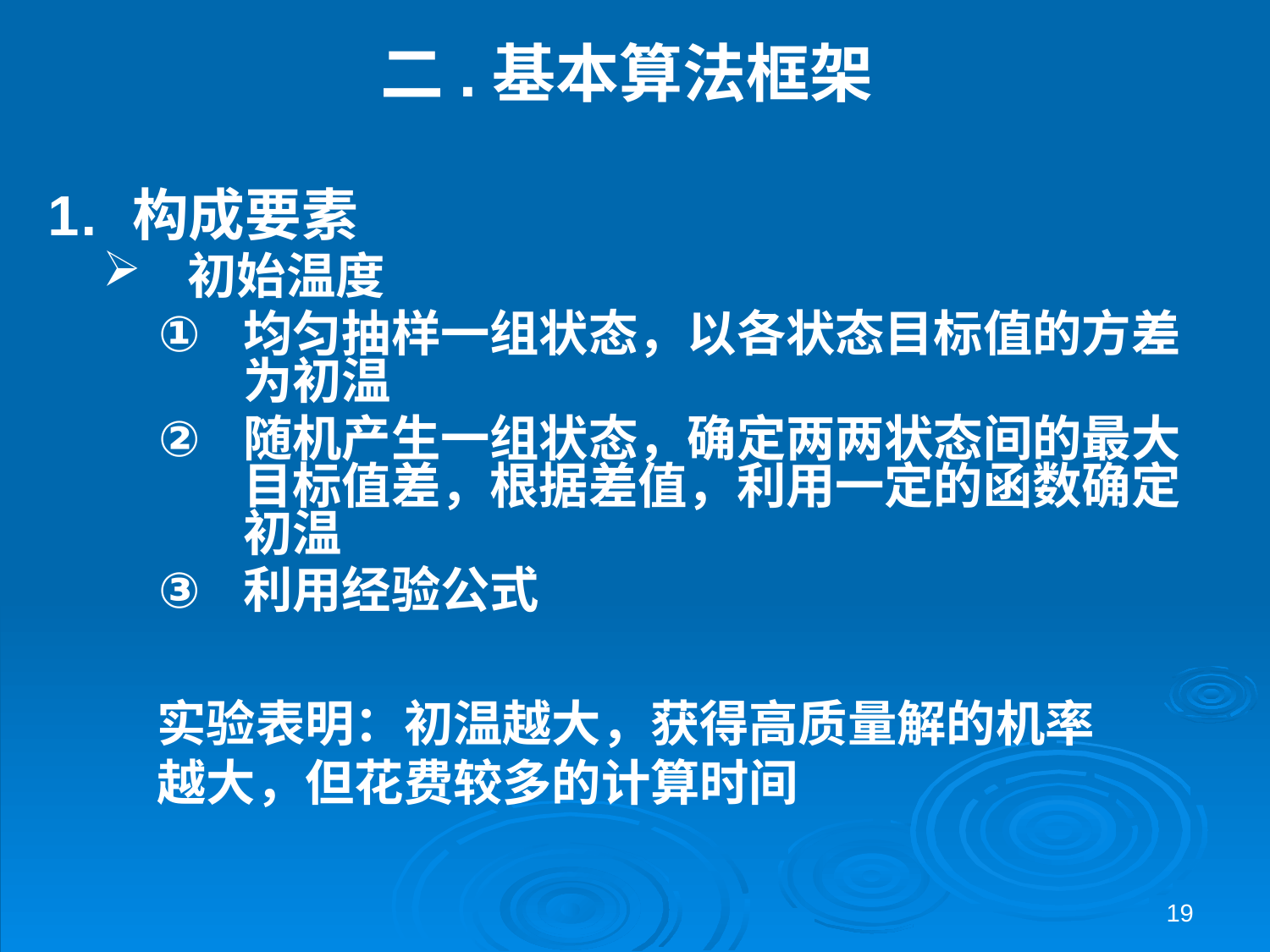

# 二.基本算法框架
构成要素
初始温度
均匀抽样一组状态，以各状态目标值的方差为初温
随机产生一组状态，确定两两状态间的最大目标值差，根据差值，利用一定的函数确定初温
利用经验公式

实验表明：初温越大，获得高质量解的机率越大，但花费较多的计算时间
19